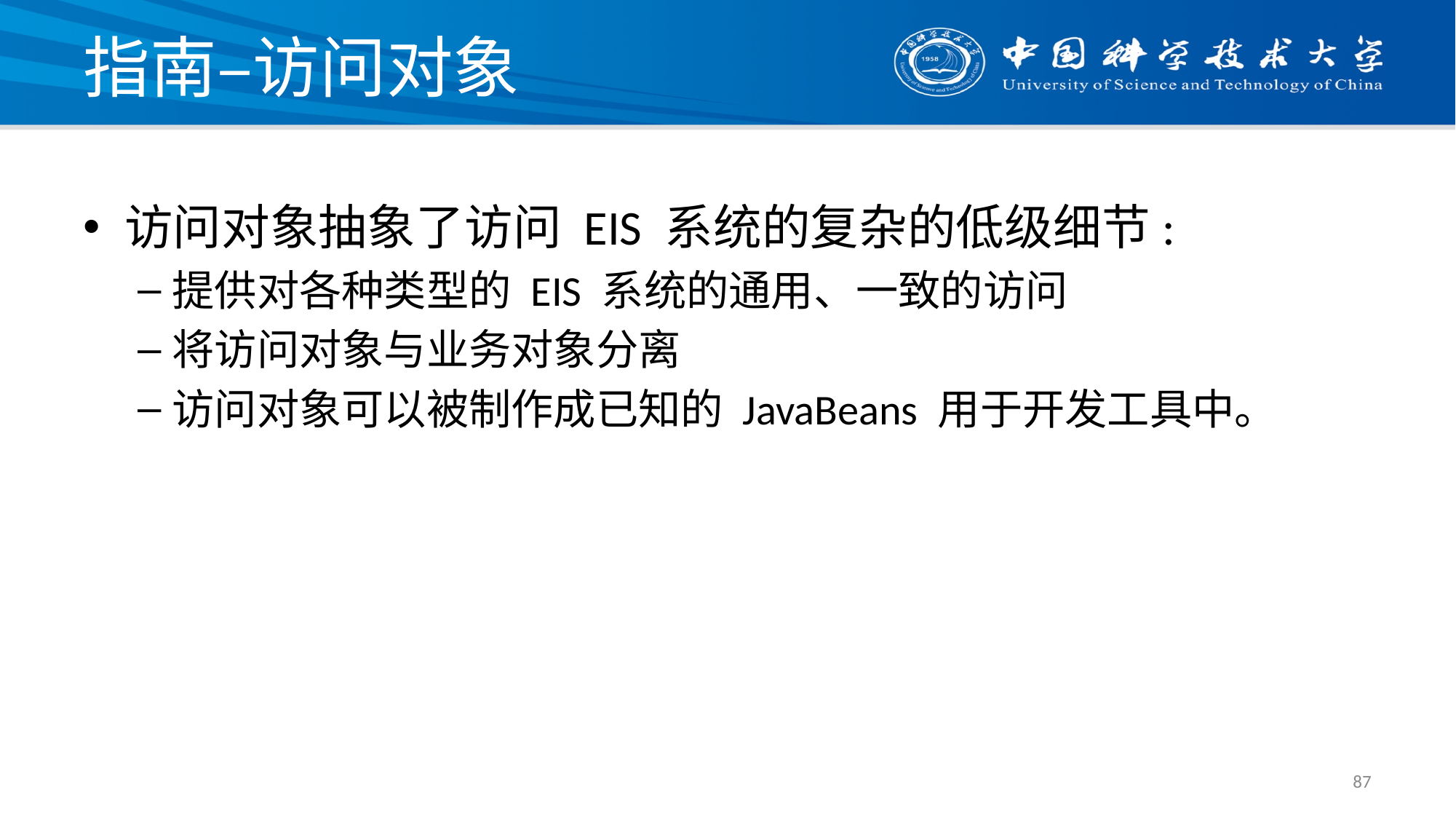

# 指南–访问对象
访问对象抽象了访问 EIS 系统的复杂的低级细节:
提供对各种类型的 EIS 系统的通用、一致的访问
将访问对象与业务对象分离
访问对象可以被制作成已知的 JavaBeans 用于开发工具中。
87